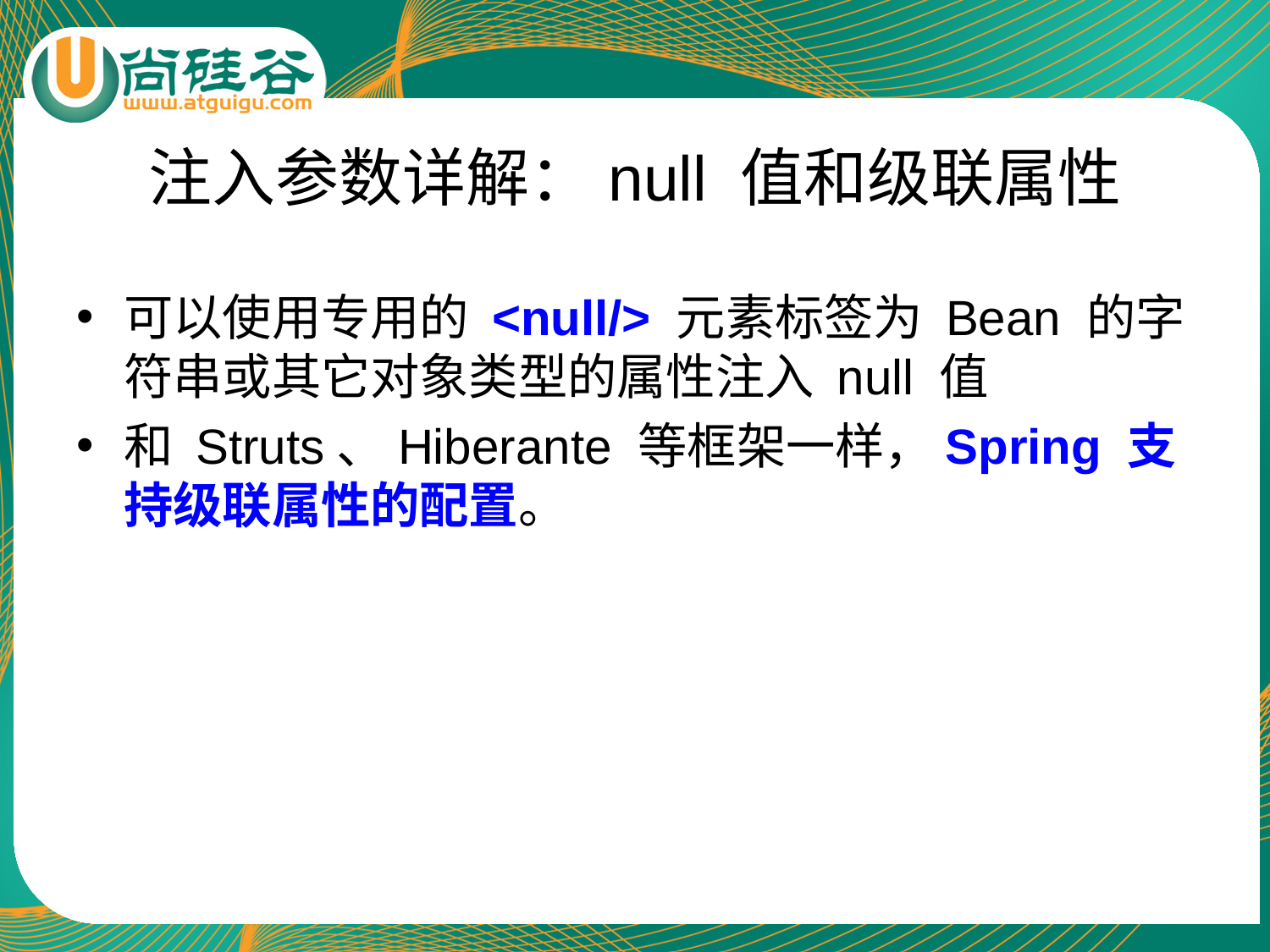

# 注入参数详解：null 值和级联属性
可以使用专用的 <null/> 元素标签为 Bean 的字符串或其它对象类型的属性注入 null 值
和 Struts、Hiberante 等框架一样，Spring 支持级联属性的配置。